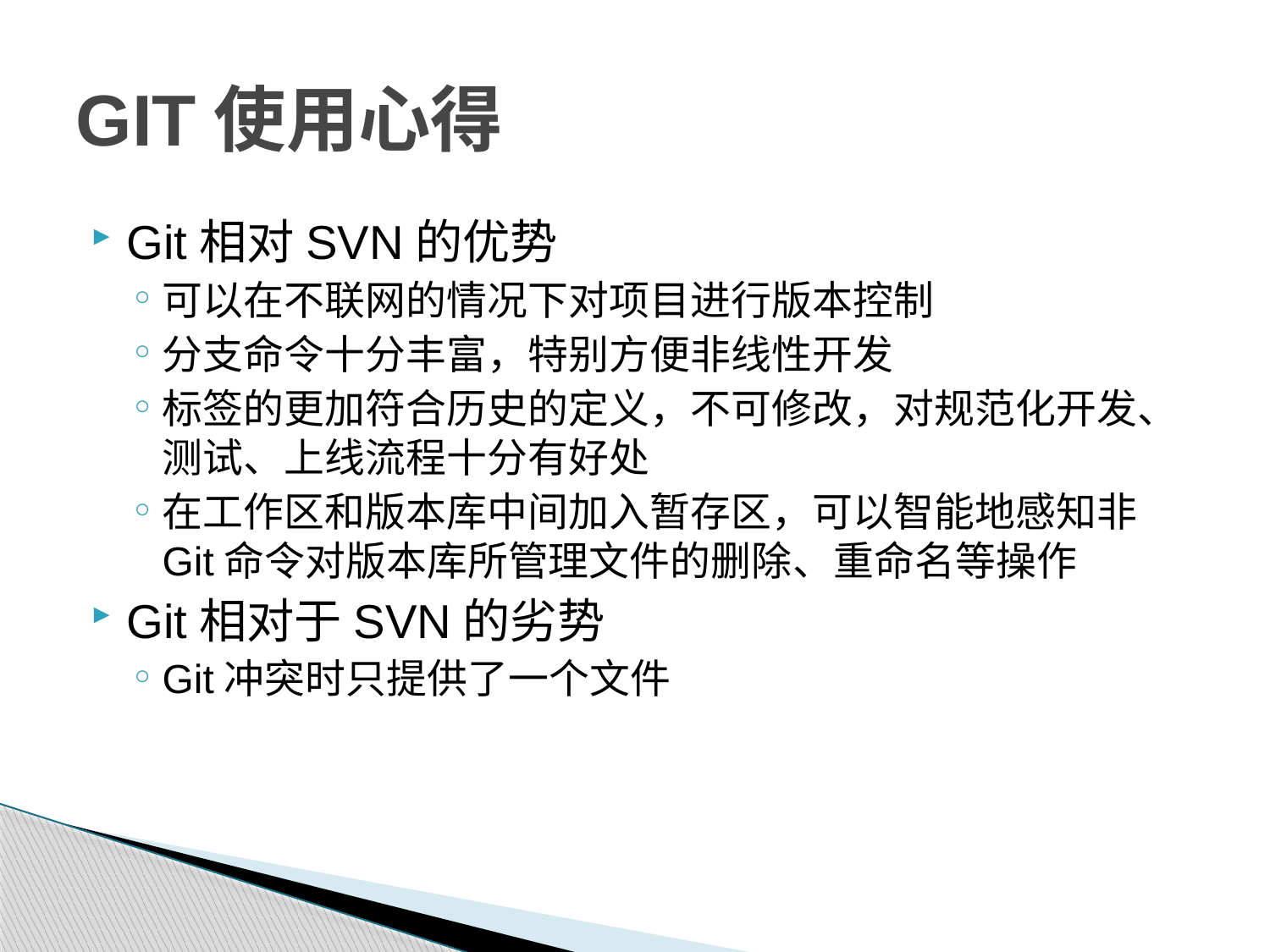

# GIT使用心得
Git相对SVN的优势
可以在不联网的情况下对项目进行版本控制
分支命令十分丰富，特别方便非线性开发
标签的更加符合历史的定义，不可修改，对规范化开发、测试、上线流程十分有好处
在工作区和版本库中间加入暂存区，可以智能地感知非Git命令对版本库所管理文件的删除、重命名等操作
Git相对于SVN的劣势
Git冲突时只提供了一个文件